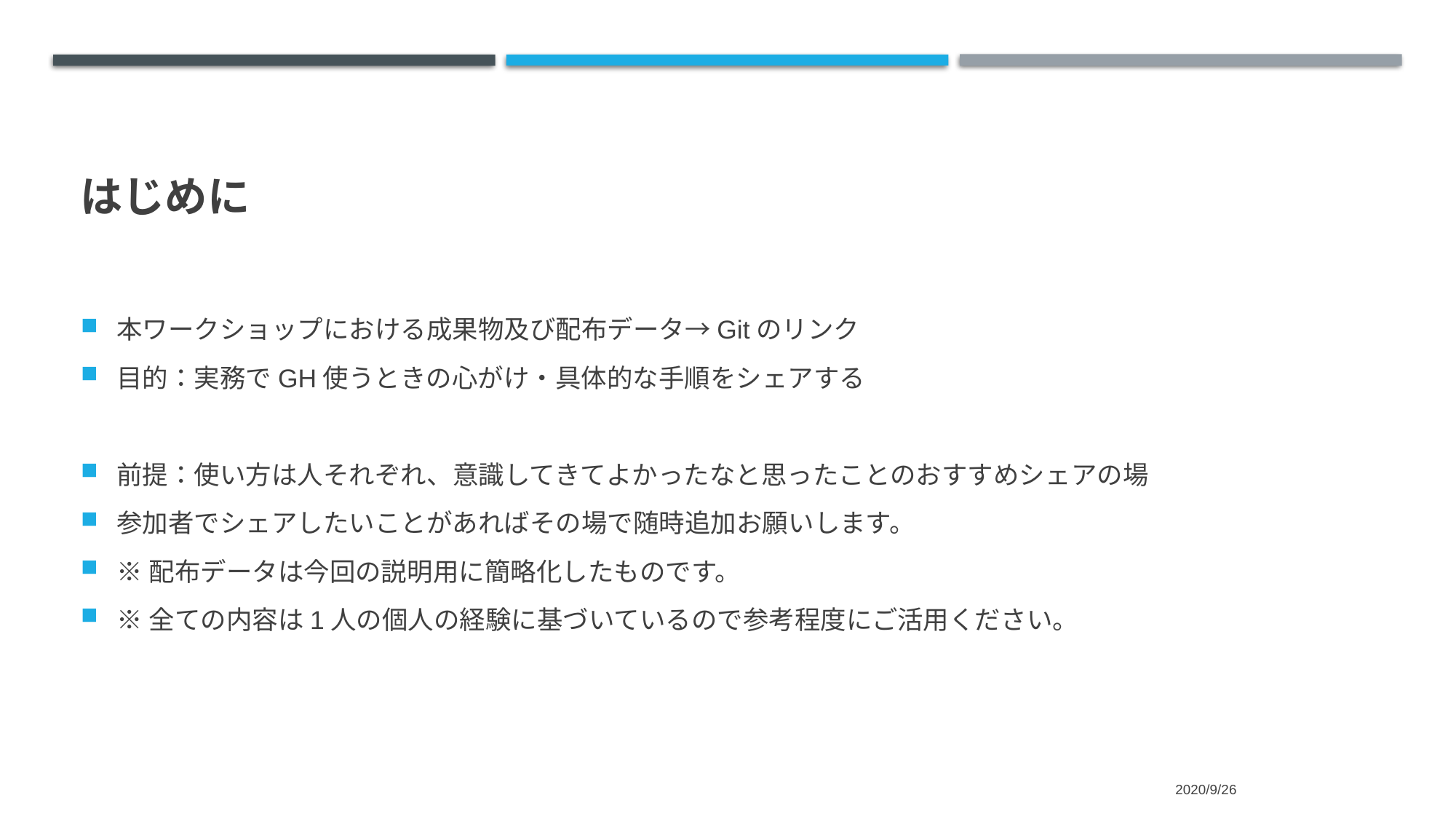

# はじめに
本ワークショップにおける成果物及び配布データ→Gitのリンク
目的：実務でGH使うときの心がけ・具体的な手順をシェアする

前提：使い方は人それぞれ、意識してきてよかったなと思ったことのおすすめシェアの場
参加者でシェアしたいことがあればその場で随時追加お願いします。
※配布データは今回の説明用に簡略化したものです。
※全ての内容は1人の個人の経験に基づいているので参考程度にご活用ください。

2020/9/26